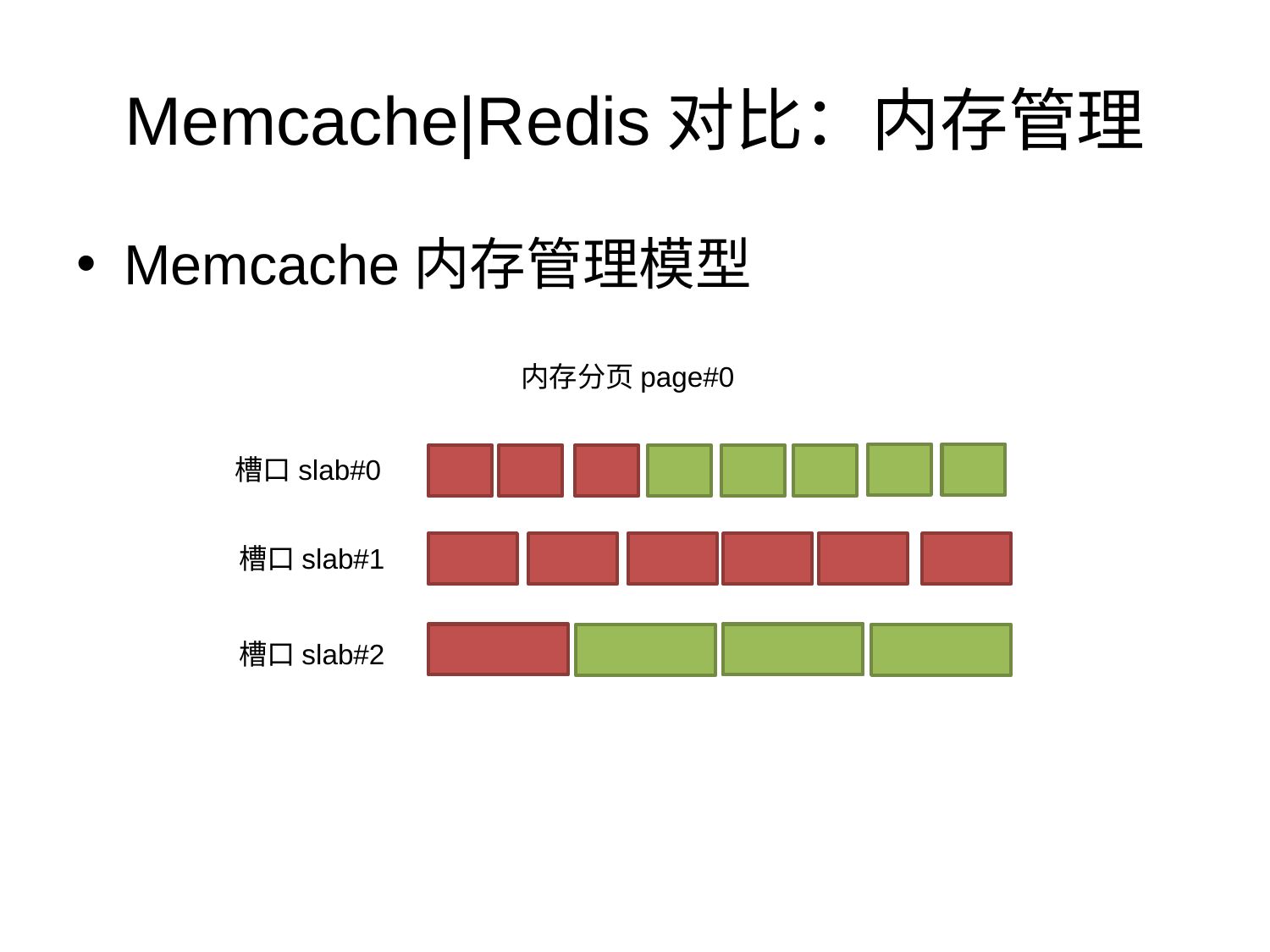

# Memcache|Redis对比：内存管理
Memcache内存管理模型

内存分页page#0

槽口slab#0

槽口slab#1

槽口slab#2